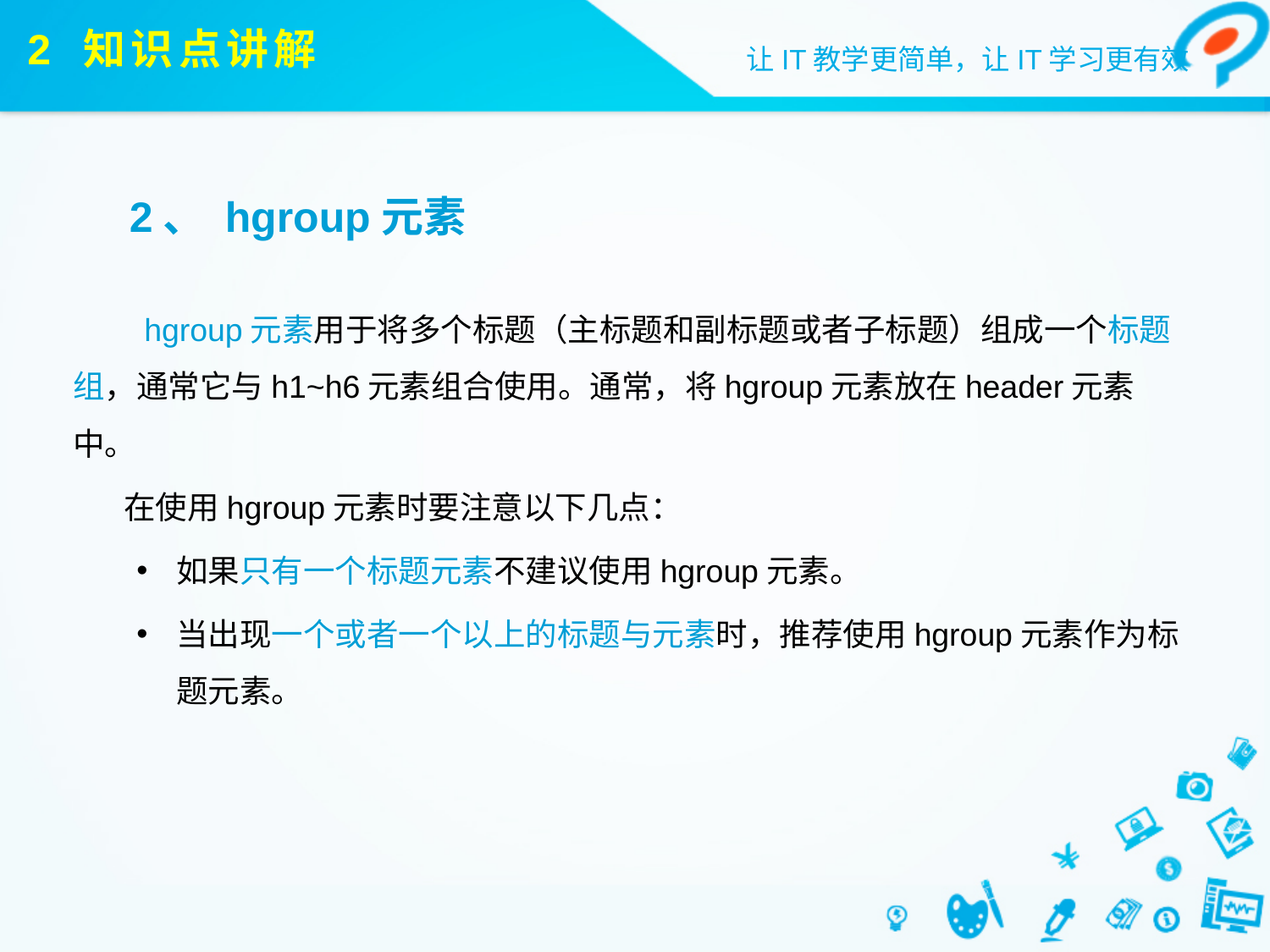

# 2 知识点讲解
2、 hgroup元素
        hgroup元素用于将多个标题（主标题和副标题或者子标题）组成一个标题组，通常它与h1~h6元素组合使用。通常，将hgroup元素放在header元素中。
      在使用hgroup元素时要注意以下几点：
如果只有一个标题元素不建议使用hgroup元素。
当出现一个或者一个以上的标题与元素时，推荐使用hgroup元素作为标题元素。